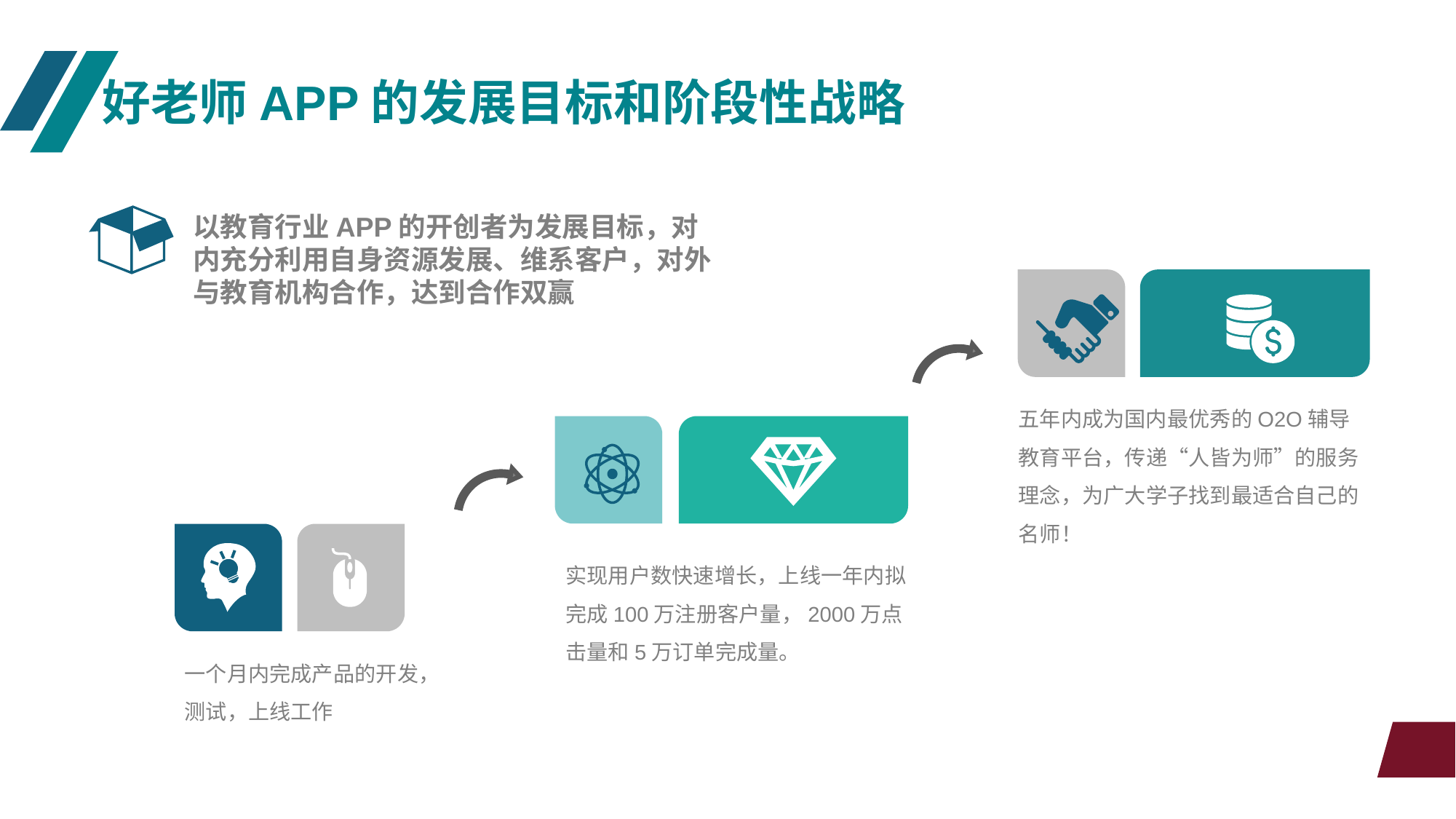

好老师APP的发展目标和阶段性战略

以教育行业APP的开创者为发展目标，对内充分利用自身资源发展、维系客户，对外与教育机构合作，达到合作双赢

五年内成为国内最优秀的O2O辅导教育平台，传递“人皆为师”的服务理念，为广大学子找到最适合自己的名师！

实现用户数快速增长，上线一年内拟完成100万注册客户量，2000万点击量和5万订单完成量。

一个月内完成产品的开发，测试，上线工作

19